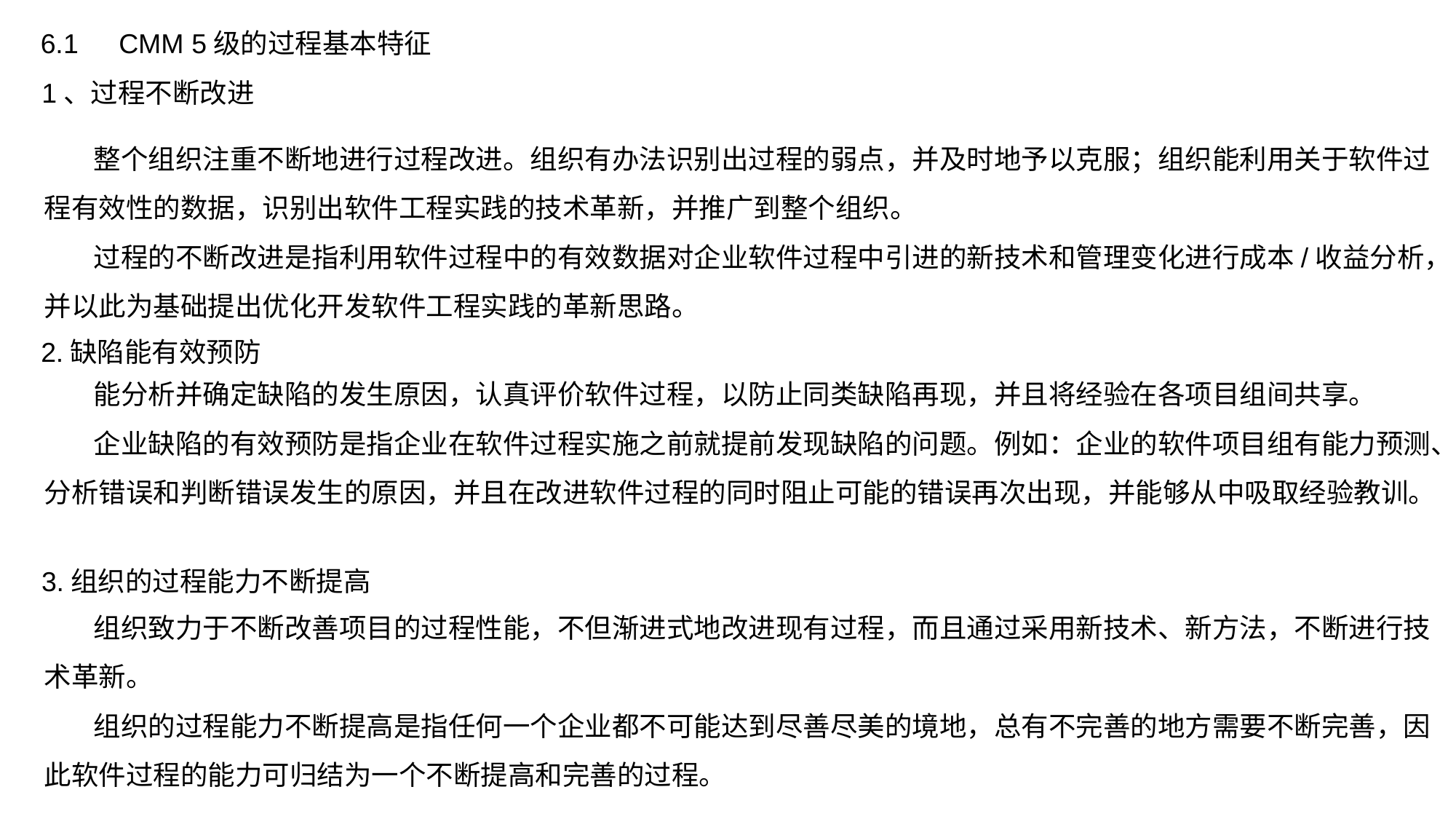

6.1　CMM 5级的过程基本特征
1、过程不断改进
       整个组织注重不断地进行过程改进。组织有办法识别出过程的弱点，并及时地予以克服；组织能利用关于软件过程有效性的数据，识别出软件工程实践的技术革新，并推广到整个组织。
       过程的不断改进是指利用软件过程中的有效数据对企业软件过程中引进的新技术和管理变化进行成本/收益分析，并以此为基础提出优化开发软件工程实践的革新思路。
2.缺陷能有效预防
       能分析并确定缺陷的发生原因，认真评价软件过程，以防止同类缺陷再现，并且将经验在各项目组间共享。
       企业缺陷的有效预防是指企业在软件过程实施之前就提前发现缺陷的问题。例如：企业的软件项目组有能力预测、分析错误和判断错误发生的原因，并且在改进软件过程的同时阻止可能的错误再次出现，并能够从中吸取经验教训。
3.组织的过程能力不断提高
       组织致力于不断改善项目的过程性能，不但渐进式地改进现有过程，而且通过采用新技术、新方法，不断进行技术革新。
       组织的过程能力不断提高是指任何一个企业都不可能达到尽善尽美的境地，总有不完善的地方需要不断完善，因此软件过程的能力可归结为一个不断提高和完善的过程。